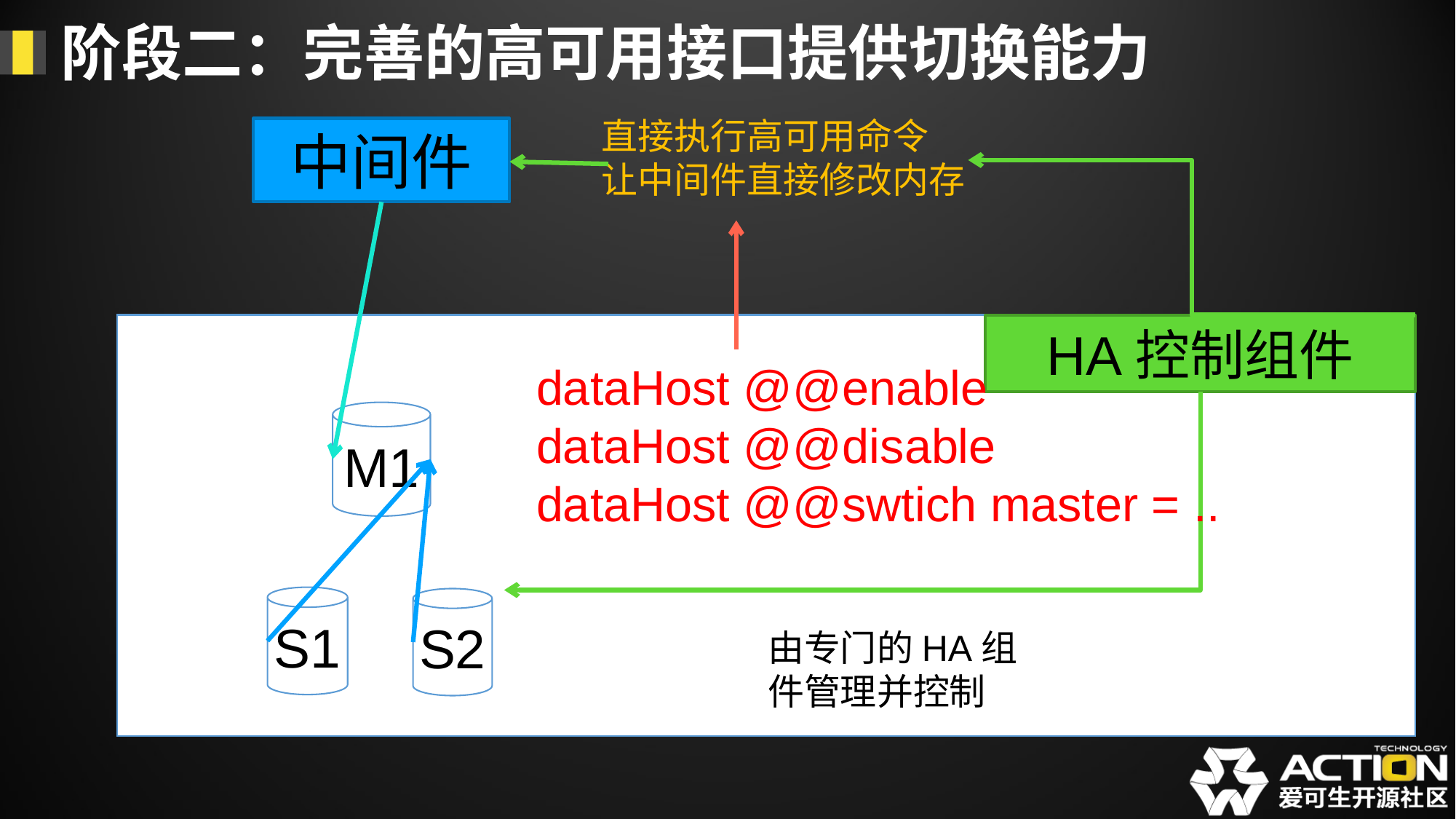

阶段二：完善的高可用接口提供切换能力
直接执行高可用命令
让中间件直接修改内存
中间件
HA控制组件

dataHost @@enable
dataHost @@disable
dataHost @@swtich master = ..
M1
S1
S2
由专门的HA组件管理并控制